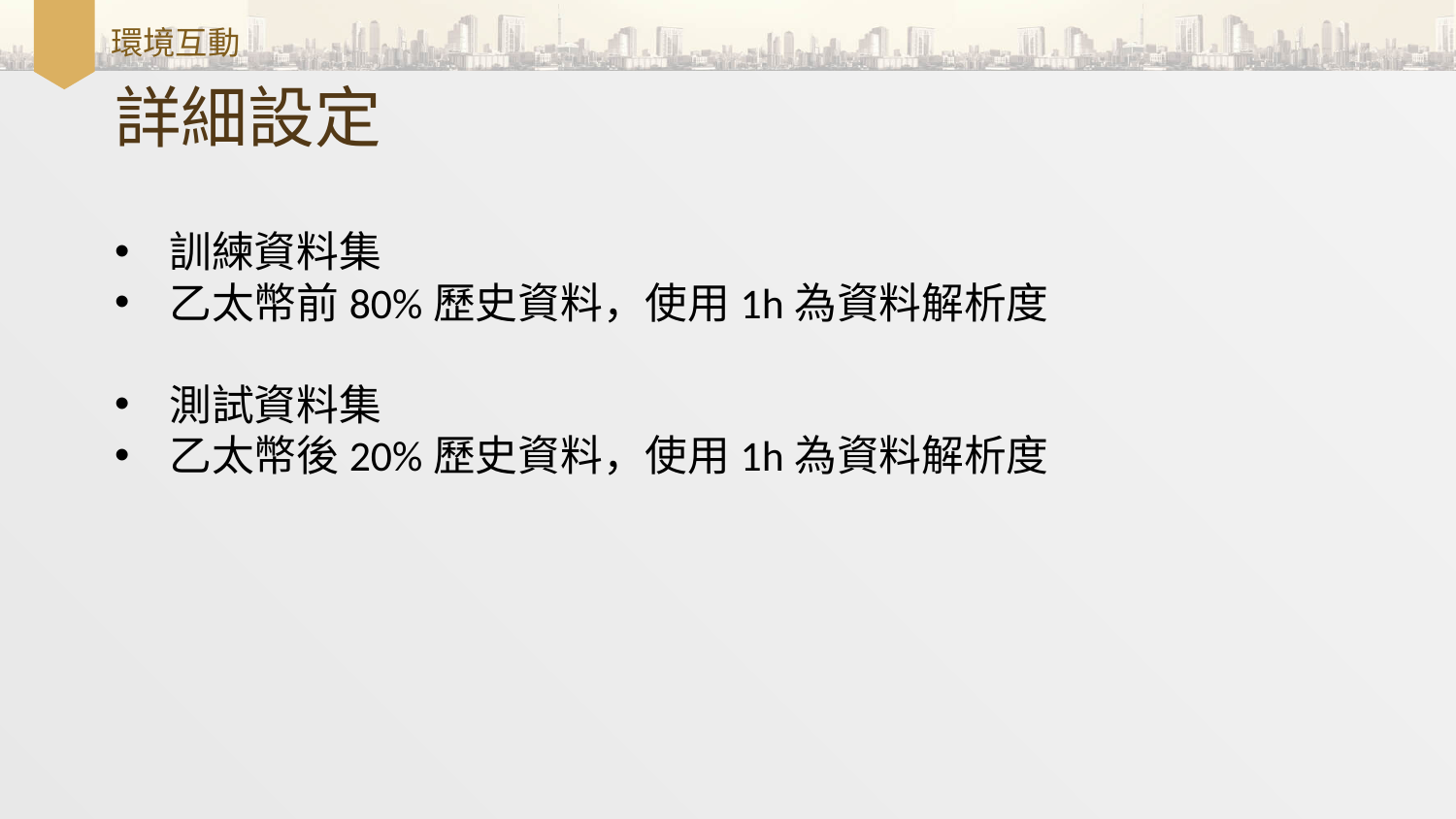

# 環境互動
詳細設定
訓練資料集
乙太幣前80%歷史資料，使用1h為資料解析度

測試資料集
乙太幣後20%歷史資料，使用1h為資料解析度